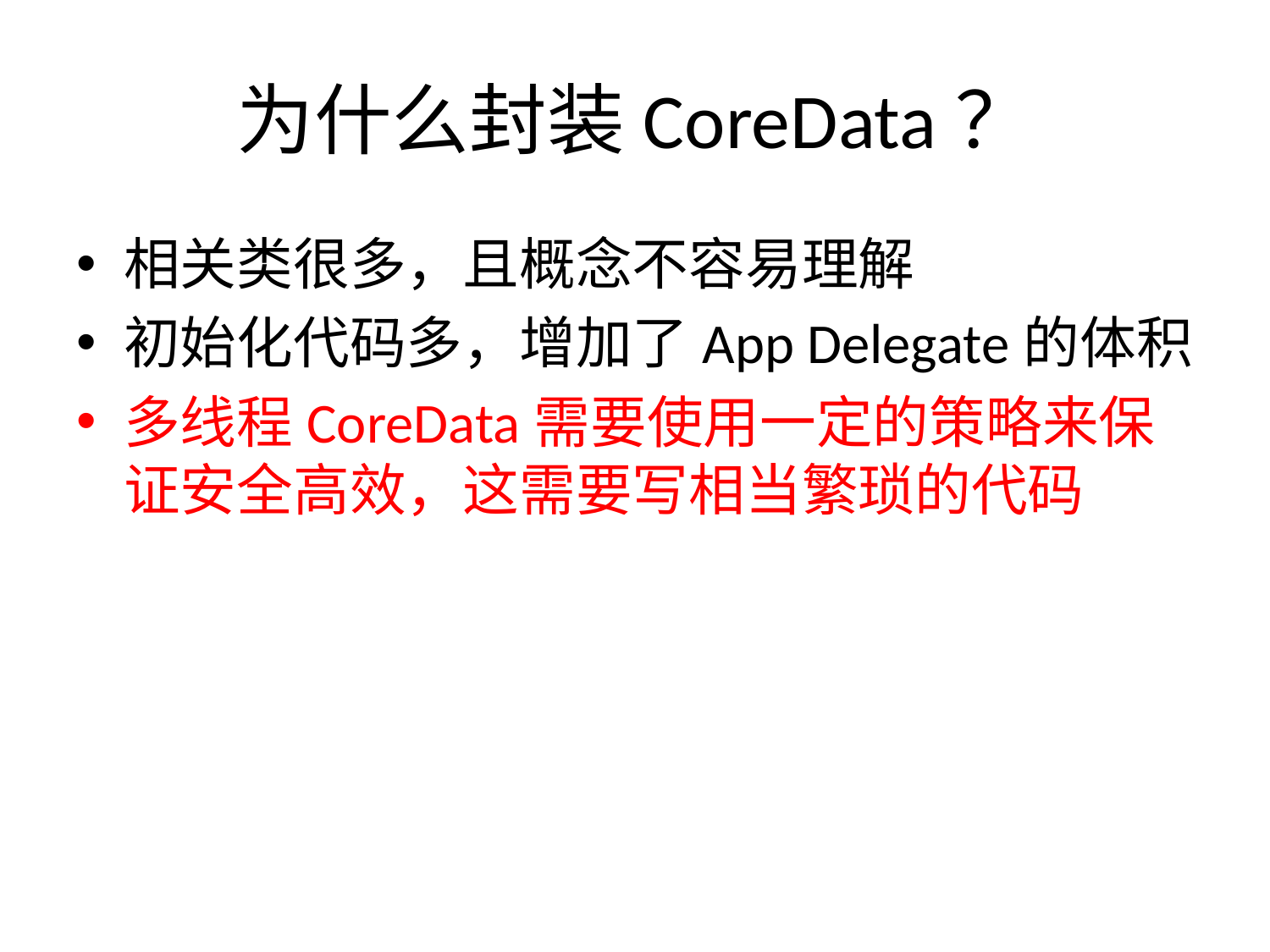

# 为什么封装CoreData？
相关类很多，且概念不容易理解
初始化代码多，增加了App Delegate的体积
多线程CoreData需要使用一定的策略来保证安全高效，这需要写相当繁琐的代码